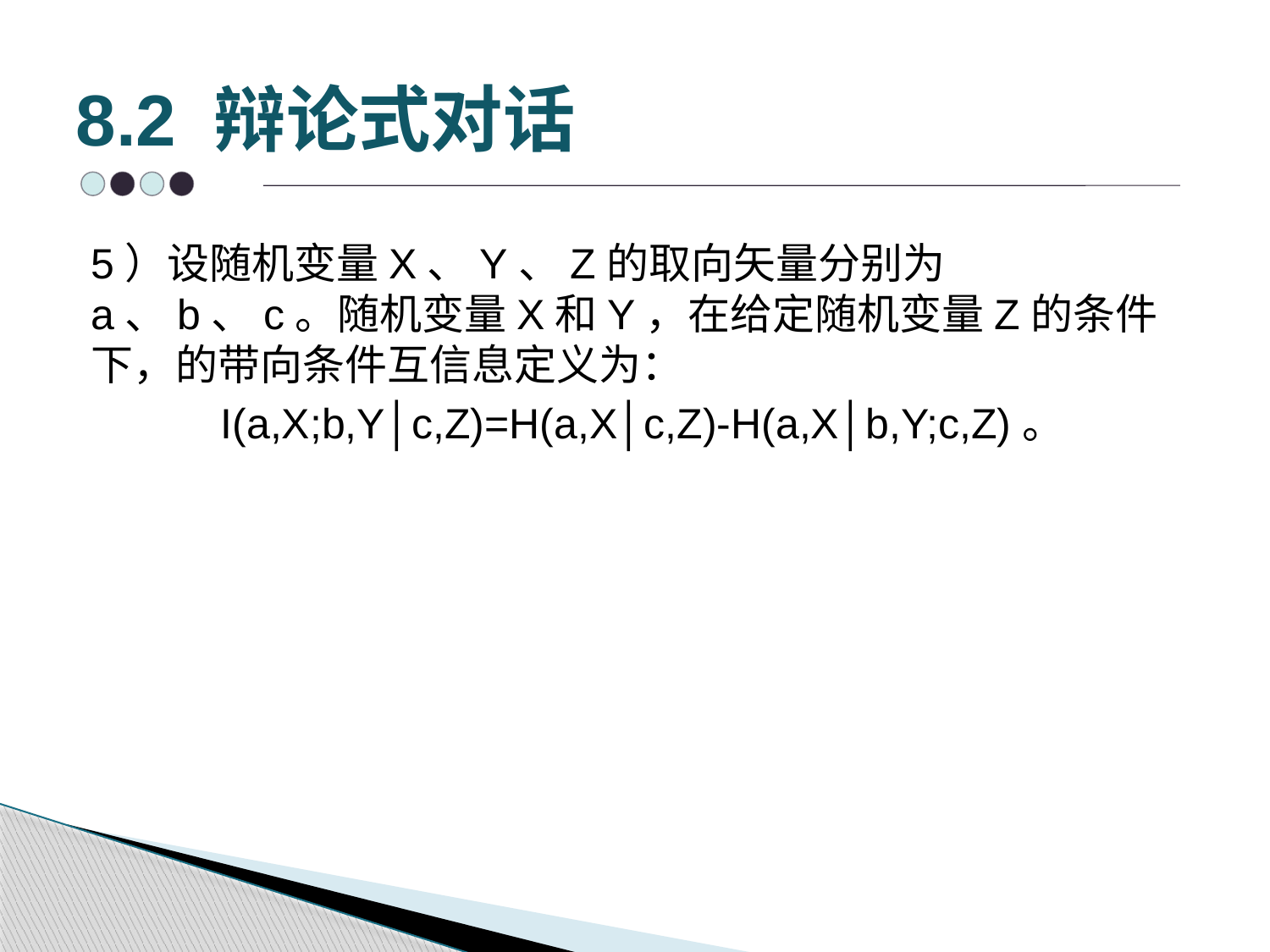

# 8.2 辩论式对话

5）设随机变量X、Y、Z的取向矢量分别为a、b、c。随机变量X和Y，在给定随机变量Z的条件下，的带向条件互信息定义为：
I(a,X;b,Y│c,Z)=H(a,X│c,Z)-H(a,X│b,Y;c,Z)。